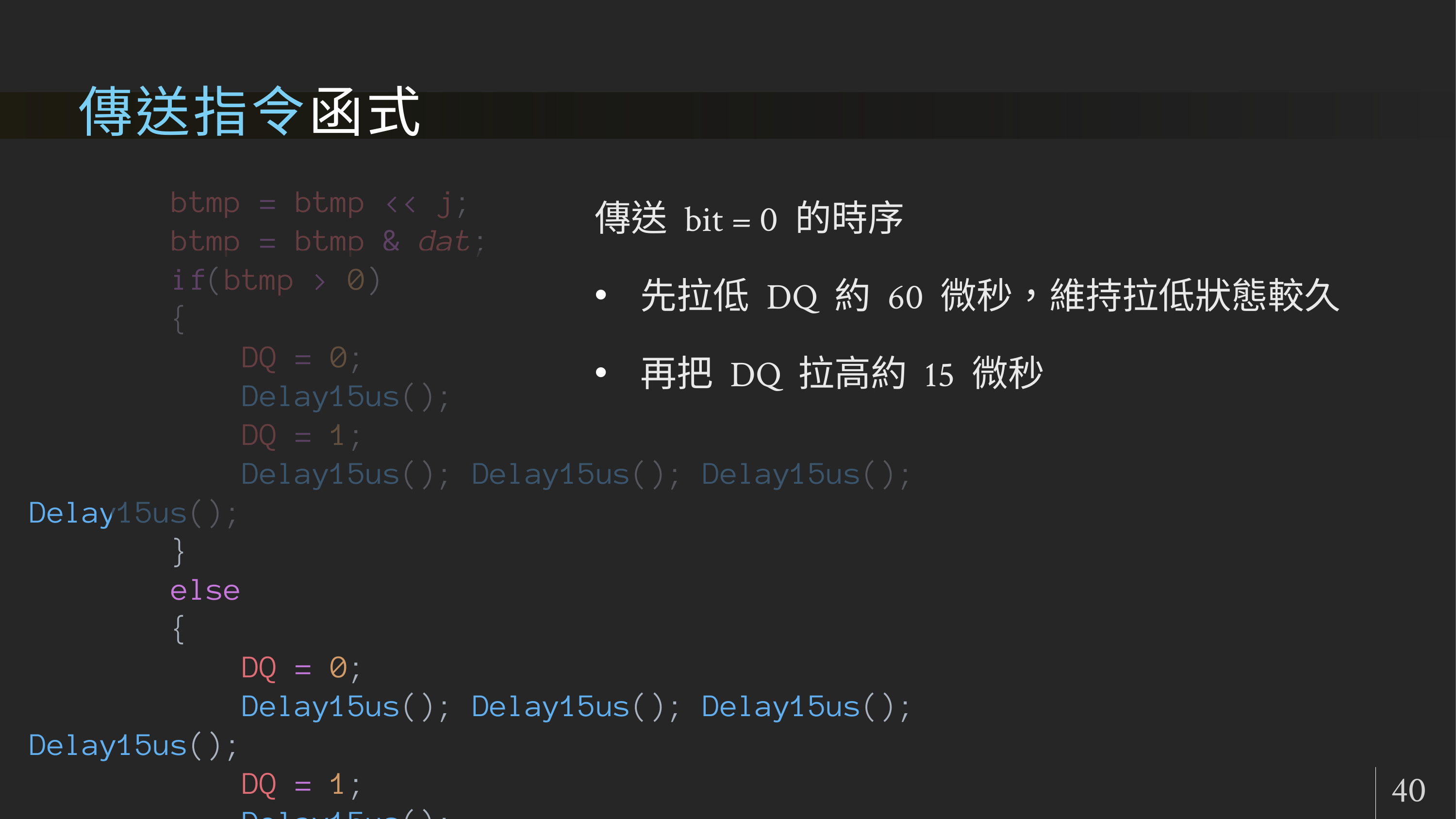

# 傳送指令函式
傳送 bit = 0 的時序
先拉低 DQ 約 60 微秒，維持拉低狀態較久
再把 DQ 拉高約 15 微秒

        btmp = btmp << j;
        btmp = btmp & dat;
        if(btmp > 0)
        {
            DQ = 0;
            Delay15us();
            DQ = 1;
            Delay15us(); Delay15us(); Delay15us(); Delay15us();
        }
        else
        {
            DQ = 0;
            Delay15us(); Delay15us(); Delay15us(); Delay15us();
            DQ = 1;
            Delay15us();
        }

40